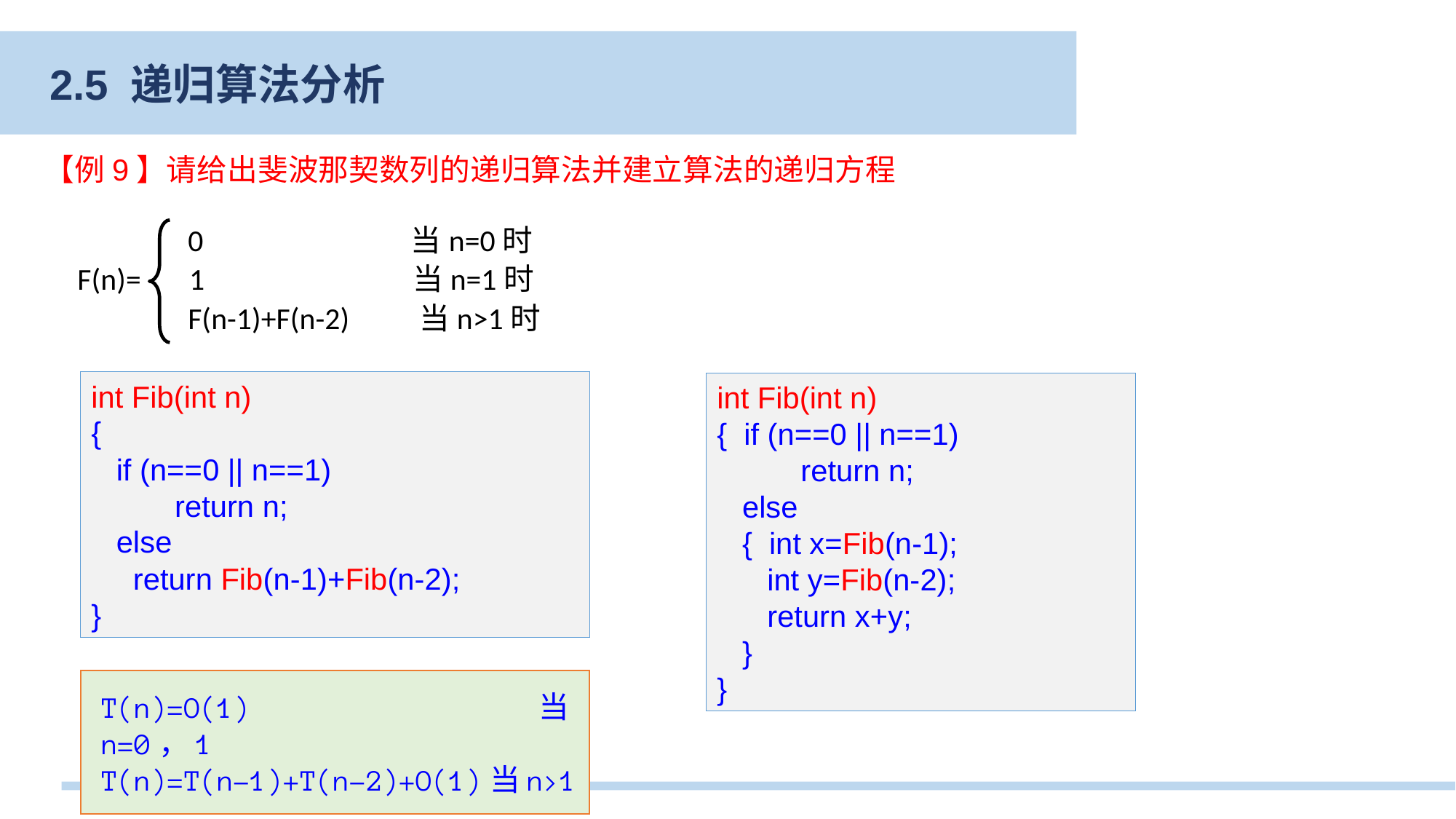

2.5 递归算法分析
【例9】请给出斐波那契数列的递归算法并建立算法的递归方程
                 0                             当n=0时
 F(n)=       1                             当n=1时
                 F(n-1)+F(n-2)         当n>1时

int Fib(int n)
{
   if (n==0 || n==1)
          return n;
   else
     return Fib(n-1)+Fib(n-2);
}
int Fib(int n)
{  if (n==0 || n==1)
          return n;
   else
   {  int x=Fib(n-1);
      int y=Fib(n-2);
      return x+y;
   }
}
T(n)=O(1)			当n=0，1
T(n)=T(n-1)+T(n-2)+O(1)当n>1